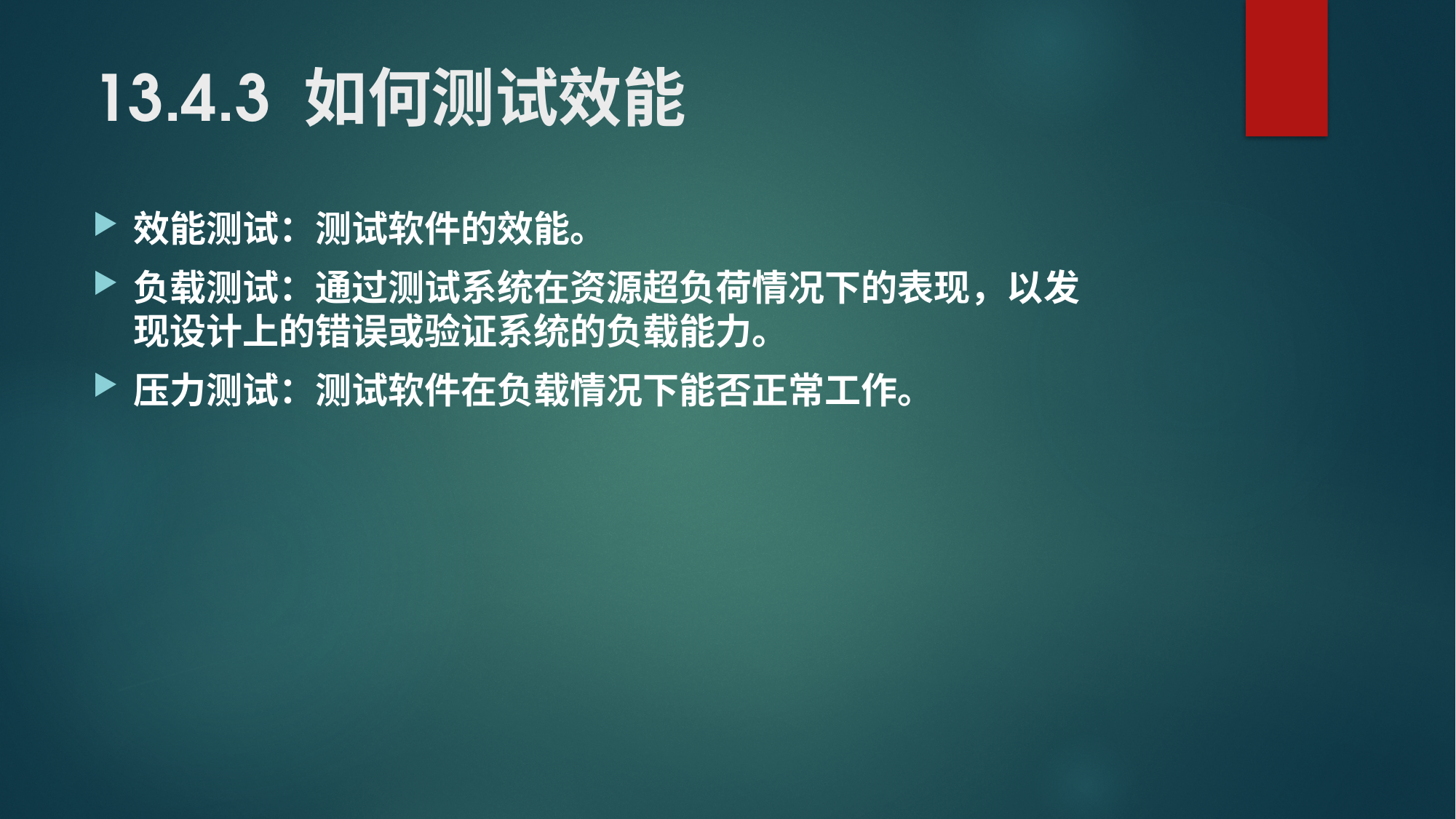

# 13.4.3 如何测试效能
效能测试：测试软件的效能。
负载测试：通过测试系统在资源超负荷情况下的表现，以发现设计上的错误或验证系统的负载能力。
压力测试：测试软件在负载情况下能否正常工作。